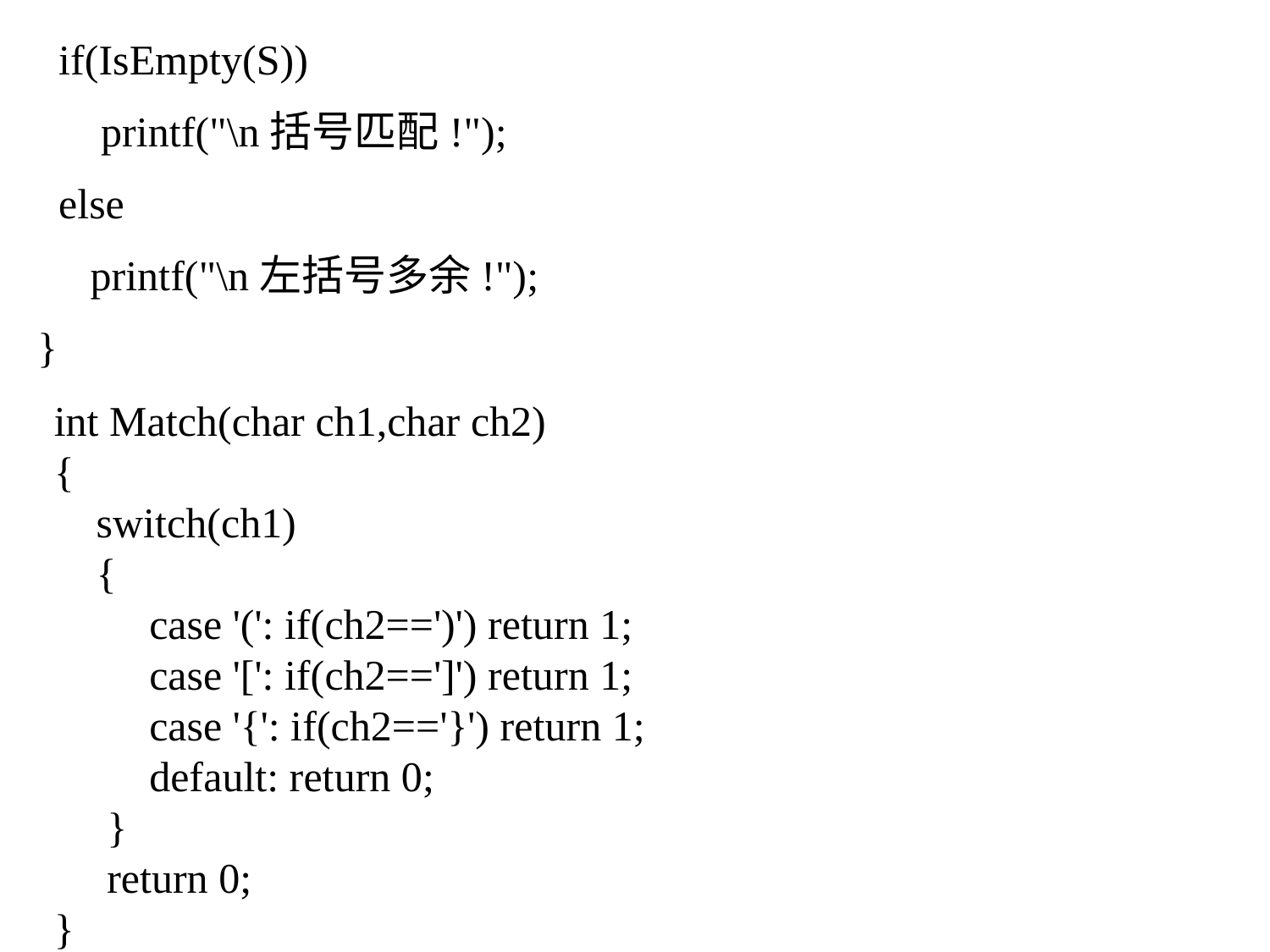

if(IsEmpty(S))
      printf("\n括号匹配!");
  else
     printf("\n左括号多余!");
}
int Match(char ch1,char ch2)
{
    switch(ch1)
    {
         case '(': if(ch2==')') return 1;
         case '[': if(ch2==']') return 1;
         case '{': if(ch2=='}') return 1;
         default: return 0;
     }
     return 0;
}